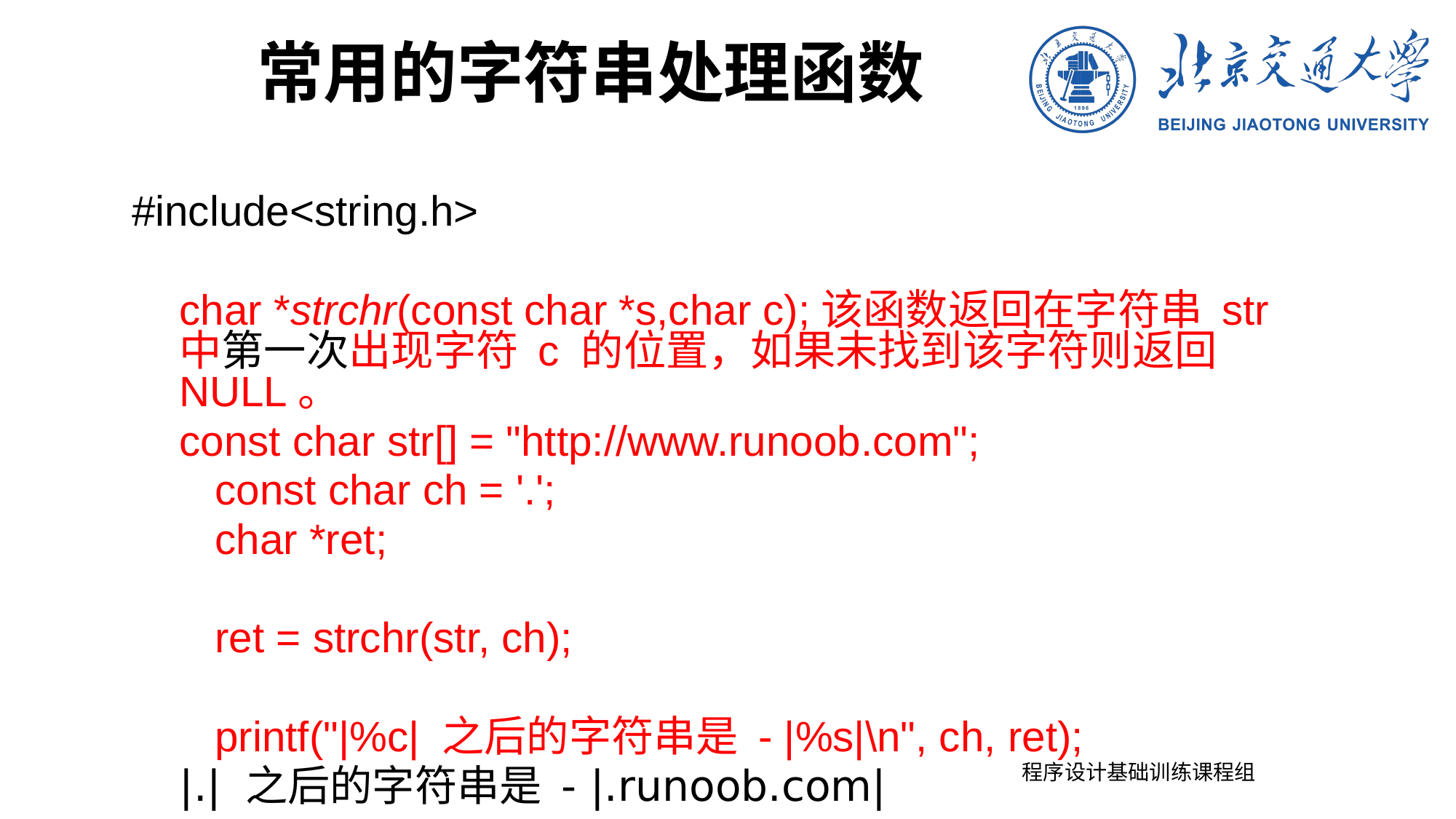

常用的字符串处理函数
#include<string.h>

char *strchr(const char *s,char c);该函数返回在字符串 str 中第一次出现字符 c 的位置，如果未找到该字符则返回 NULL。
const char str[] = "http://www.runoob.com";
   const char ch = '.';
   char *ret;

   ret = strchr(str, ch);

   printf("|%c| 之后的字符串是 - |%s|\n", ch, ret);
|.| 之后的字符串是 - |.runoob.com|

程序设计基础训练课程组